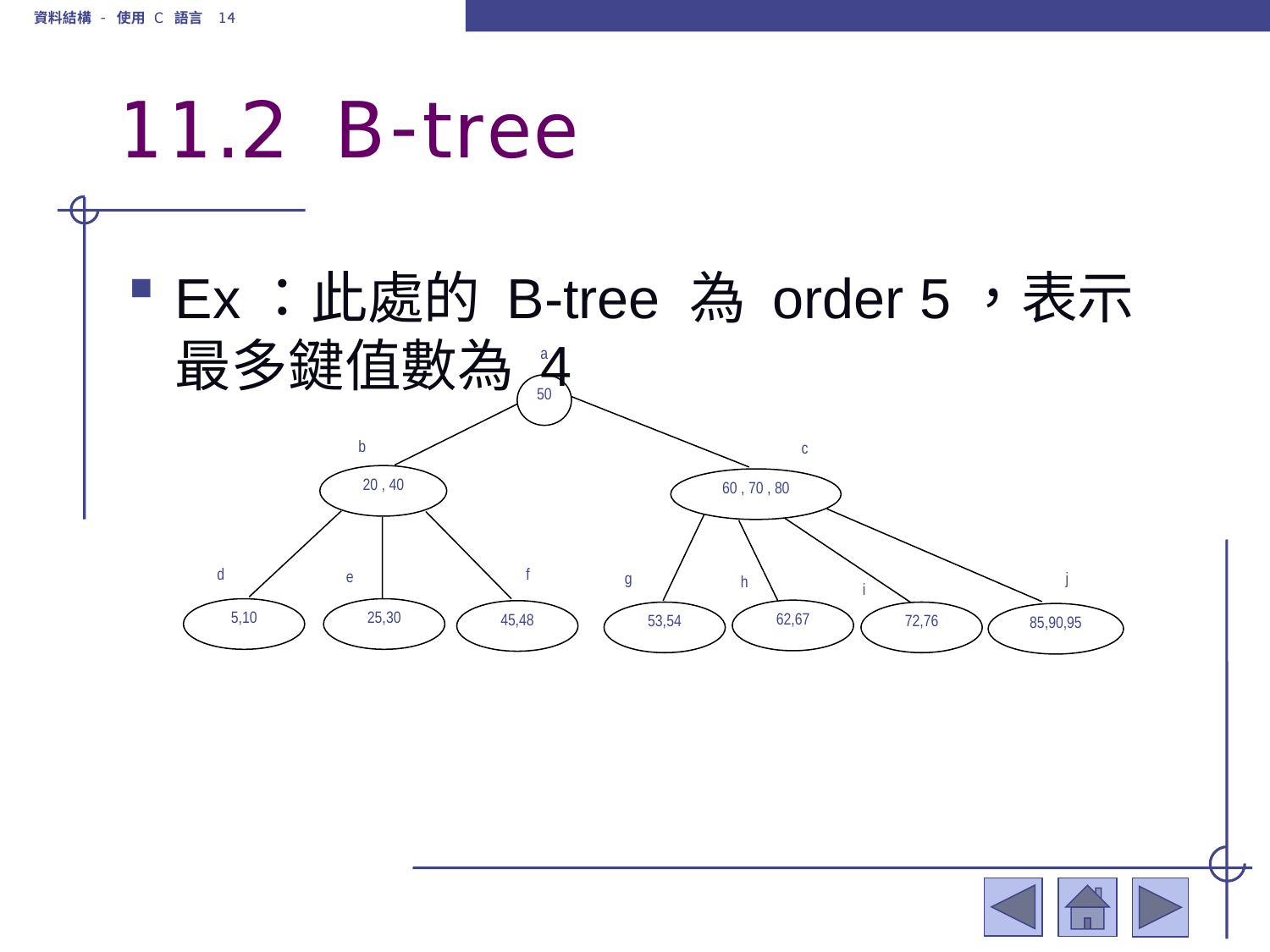

資料結構 - 使用 C 語言   14
# 11.2  B-tree
Ex：此處的 B-tree 為 order 5，表示最多鍵值數為 4
a
50

b
c
20 , 40
60 , 70 , 80

d
f
e
g
j
h
i
5,10
25,30
62,67
45,48
53,54
72,76
85,90,95